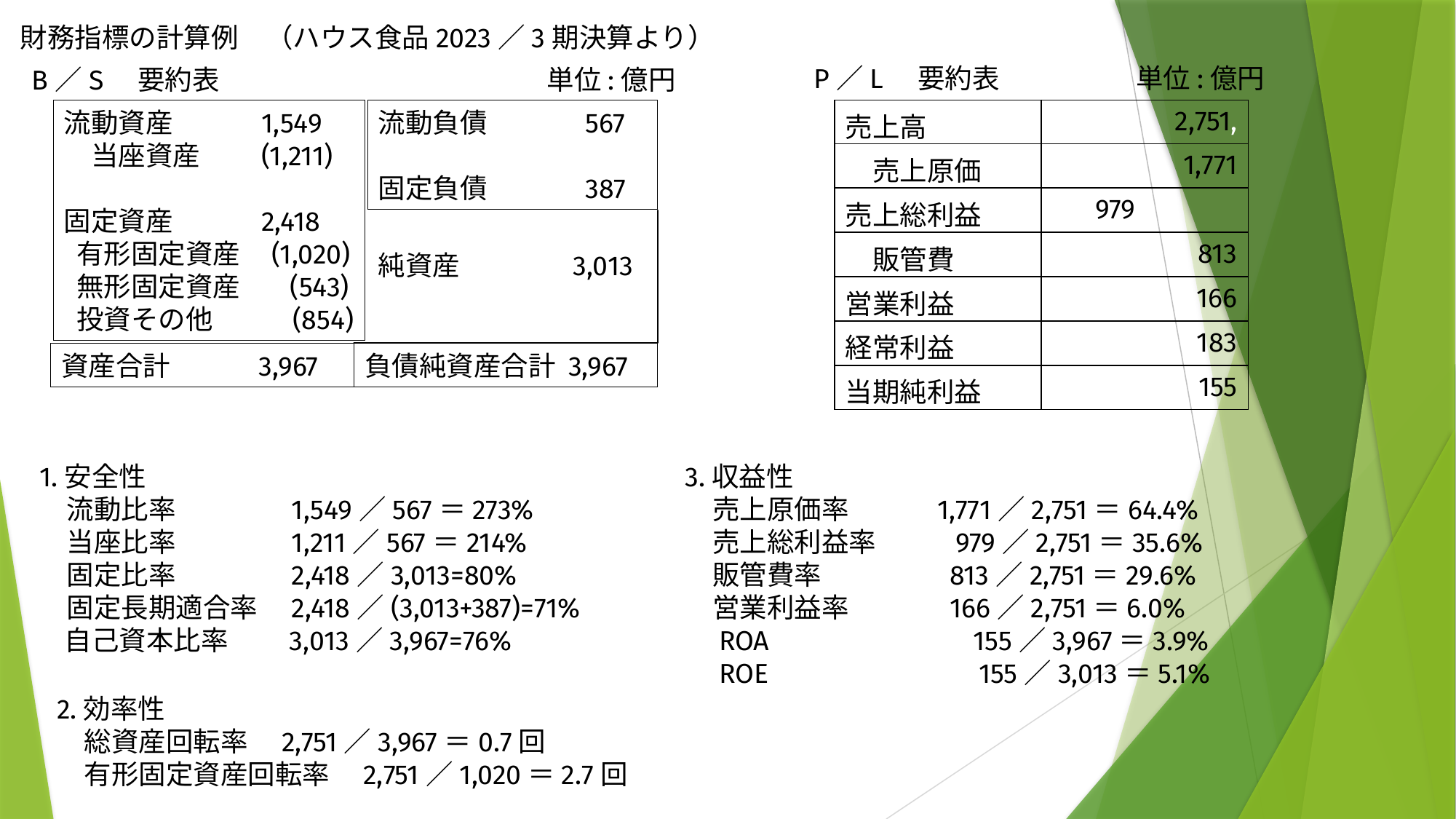

財務指標の計算例　（ハウス食品2023／3期決算より）
P／L　要約表　　　　　単位:億円
B／S　要約表　　　　　　　　　　　　単位:億円
流動資産　　　1,549
　当座資産　　(1,211)

固定資産　　　2,418
 有形固定資産    (1,020)
 無形固定資産       (543)
 投資その他　 　  (854)
流動負債　 　     567

固定負債　　      387
| 売上高 | 2,751, |
| --- | --- |
| 売上原価 | 1,771 |
| 売上総利益 | 979 |
| 販管費 | 813 |
| 営業利益 | 166 |
| 経常利益 | 183 |
| 当期純利益 | 155 |

純資産　　   　 3,013

資産合計　　　3,967
負債純資産合計 3,967
1.安全性
　流動比率　　　　1,549／567＝273%
　当座比率　　　　1,211／567＝214%
　固定比率　　　　2,418／3,013=80%
　固定長期適合率　2,418／(3,013+387)=71%
   自己資本比率　　3,013／3,967=76%

3.収益性
　売上原価率　　　1,771／2,751＝64.4%
　売上総利益率　　   979／2,751＝35.6%
　販管費率　　　  　813／2,751＝29.6%
　営業利益率　　　  166／2,751＝6.0%
　ROA　　　　　　　155／3,967＝3.9%
　ROE　　　　　　　 155／3,013＝5.1%

2.効率性
　総資産回転率　2,751／3,967＝0.7回
　有形固定資産回転率　2,751／1,020＝2.7回